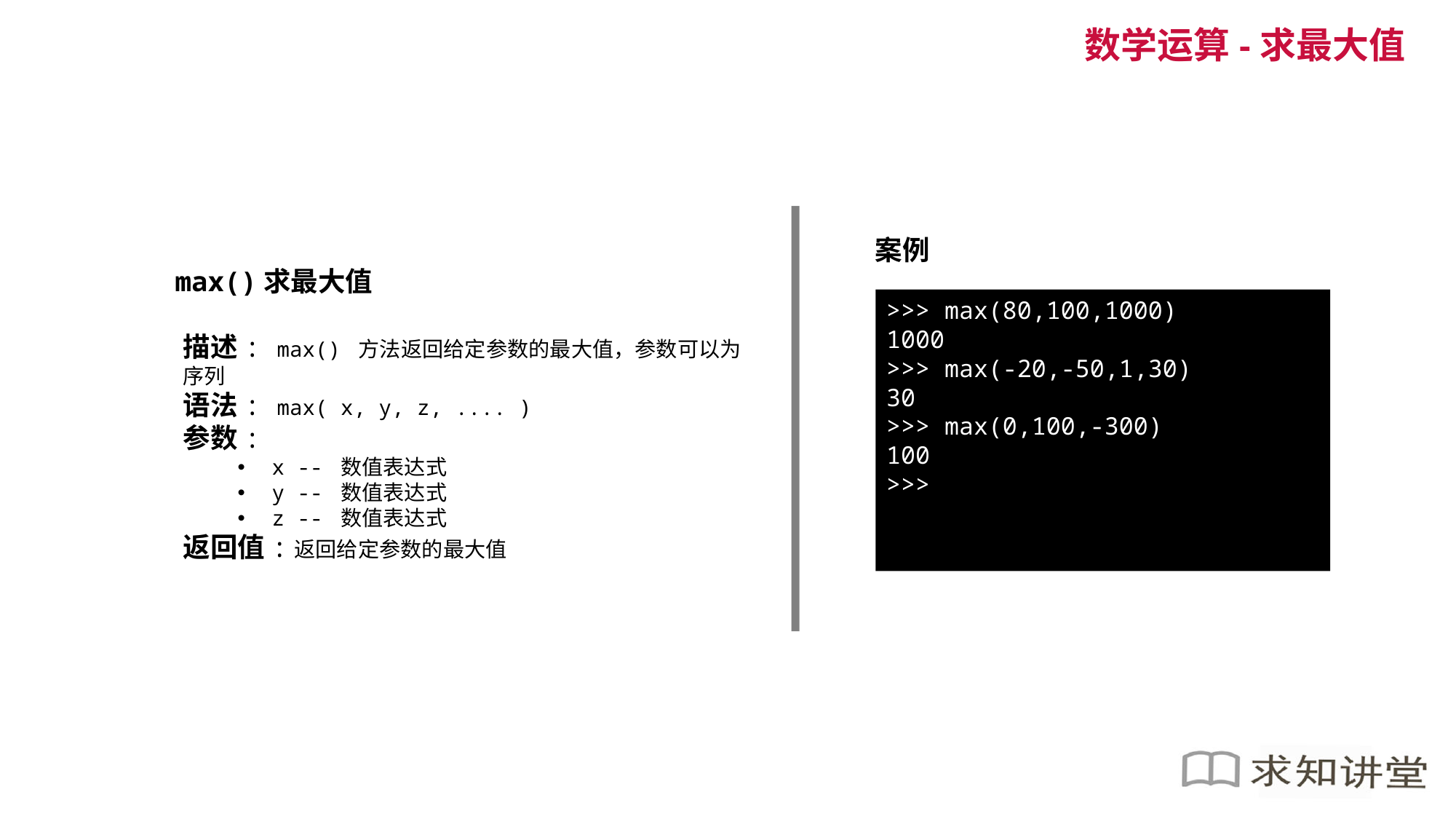

数学运算-求最大值

案例
max()求最大值
>>> max(80,100,1000)
1000
>>> max(-20,-50,1,30)
30
>>> max(0,100,-300)
100
>>>
描述: max() 方法返回给定参数的最大值，参数可以为序列
语法: max( x, y, z, .... )
参数:
x -- 数值表达式
y -- 数值表达式
z -- 数值表达式
返回值:返回给定参数的最大值